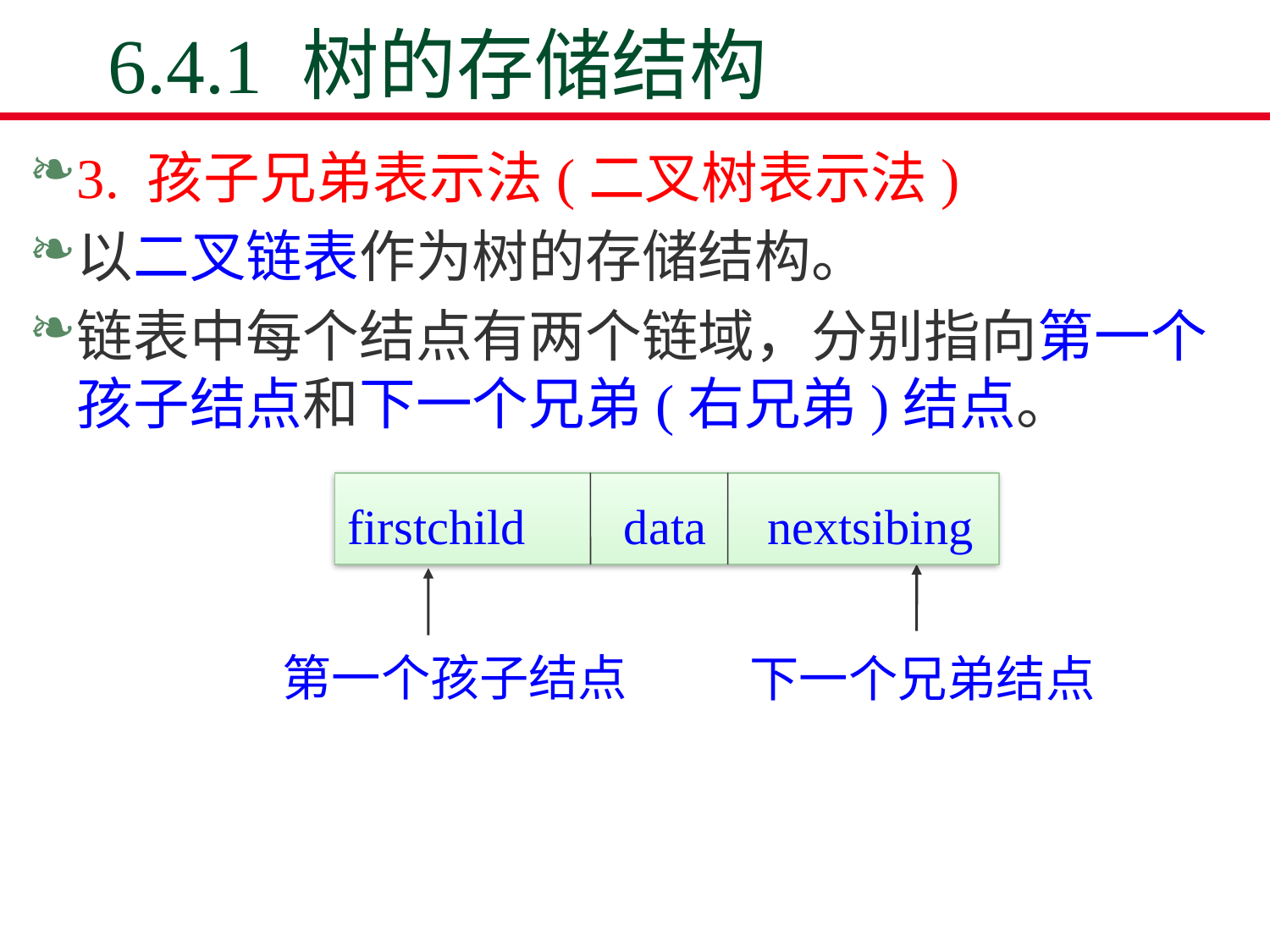

# 6.4.1 树的存储结构
3. 孩子兄弟表示法(二叉树表示法)
以二叉链表作为树的存储结构。
链表中每个结点有两个链域，分别指向第一个孩子结点和下一个兄弟(右兄弟)结点。
firstchild        data     nextsibing

下一个兄弟结点

第一个孩子结点